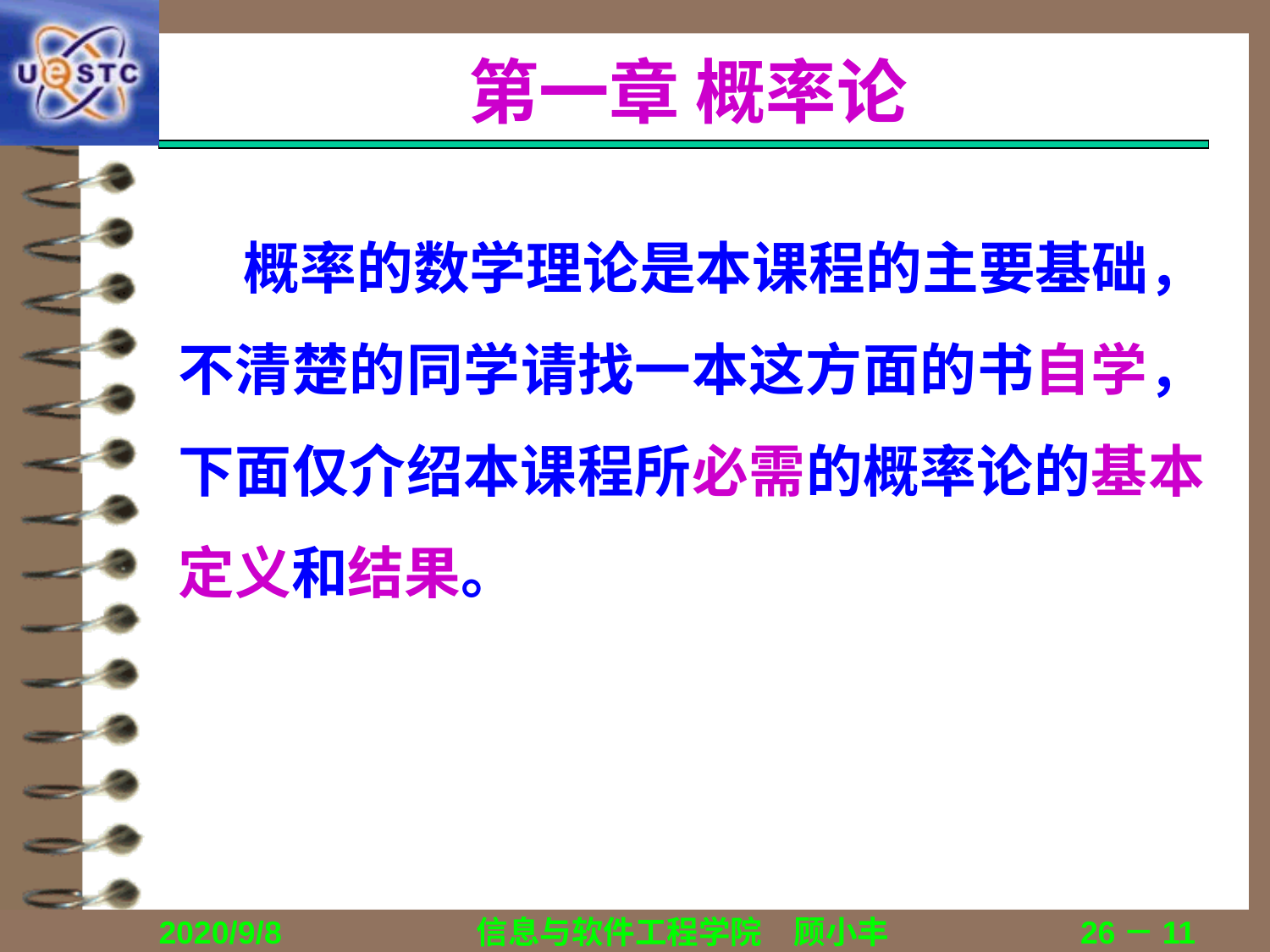

# 第一章 概率论
	    概率的数学理论是本课程的主要基础，不清楚的同学请找一本这方面的书自学，下面仅介绍本课程所必需的概率论的基本定义和结果。
2020/9/8
信息与软件工程学院　顾小丰
26－11